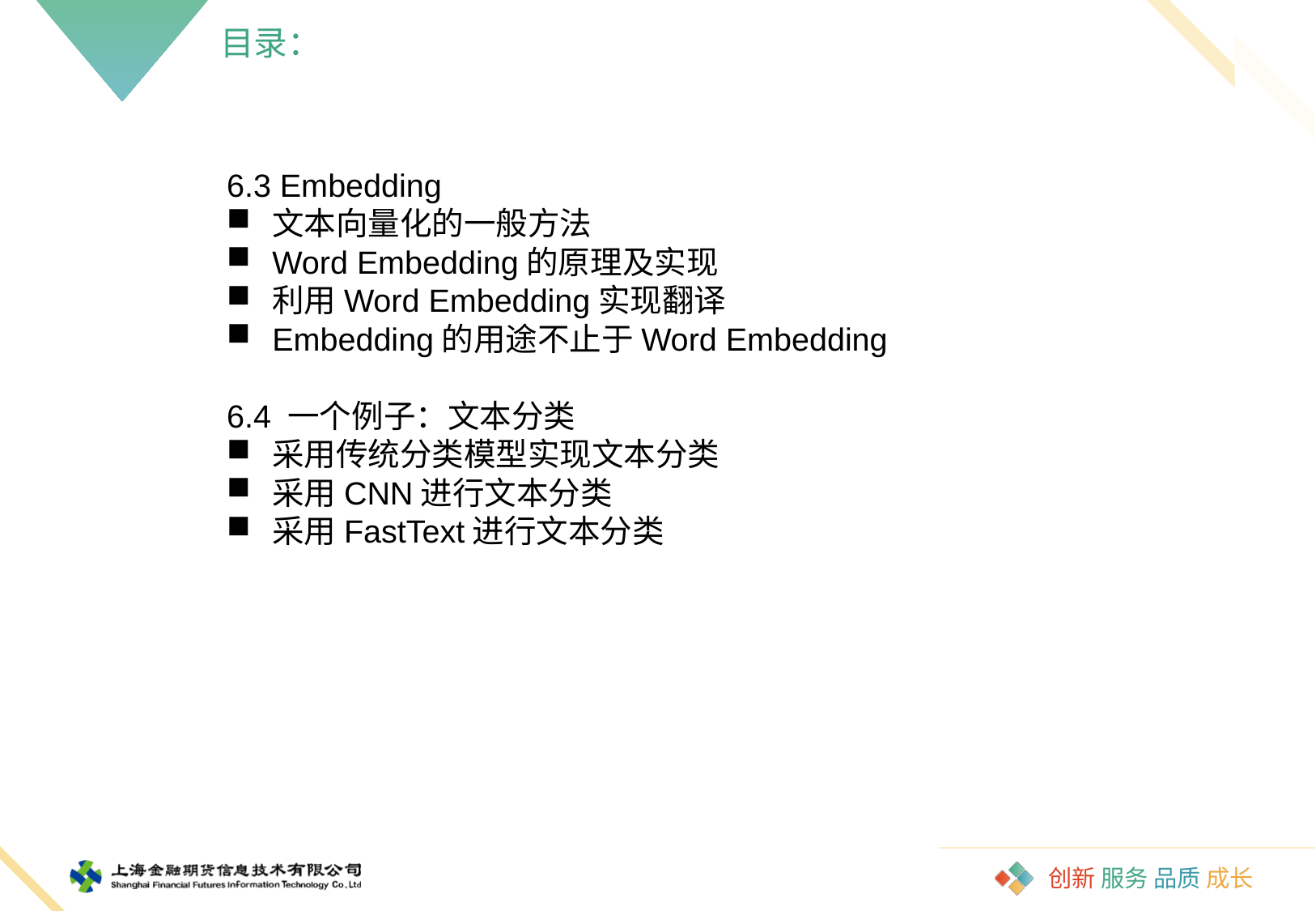

目录：
6.3 Embedding
文本向量化的一般方法
Word Embedding的原理及实现
利用Word Embedding实现翻译
Embedding的用途不止于Word Embedding

6.4 一个例子：文本分类
采用传统分类模型实现文本分类
采用CNN进行文本分类
采用FastText进行文本分类